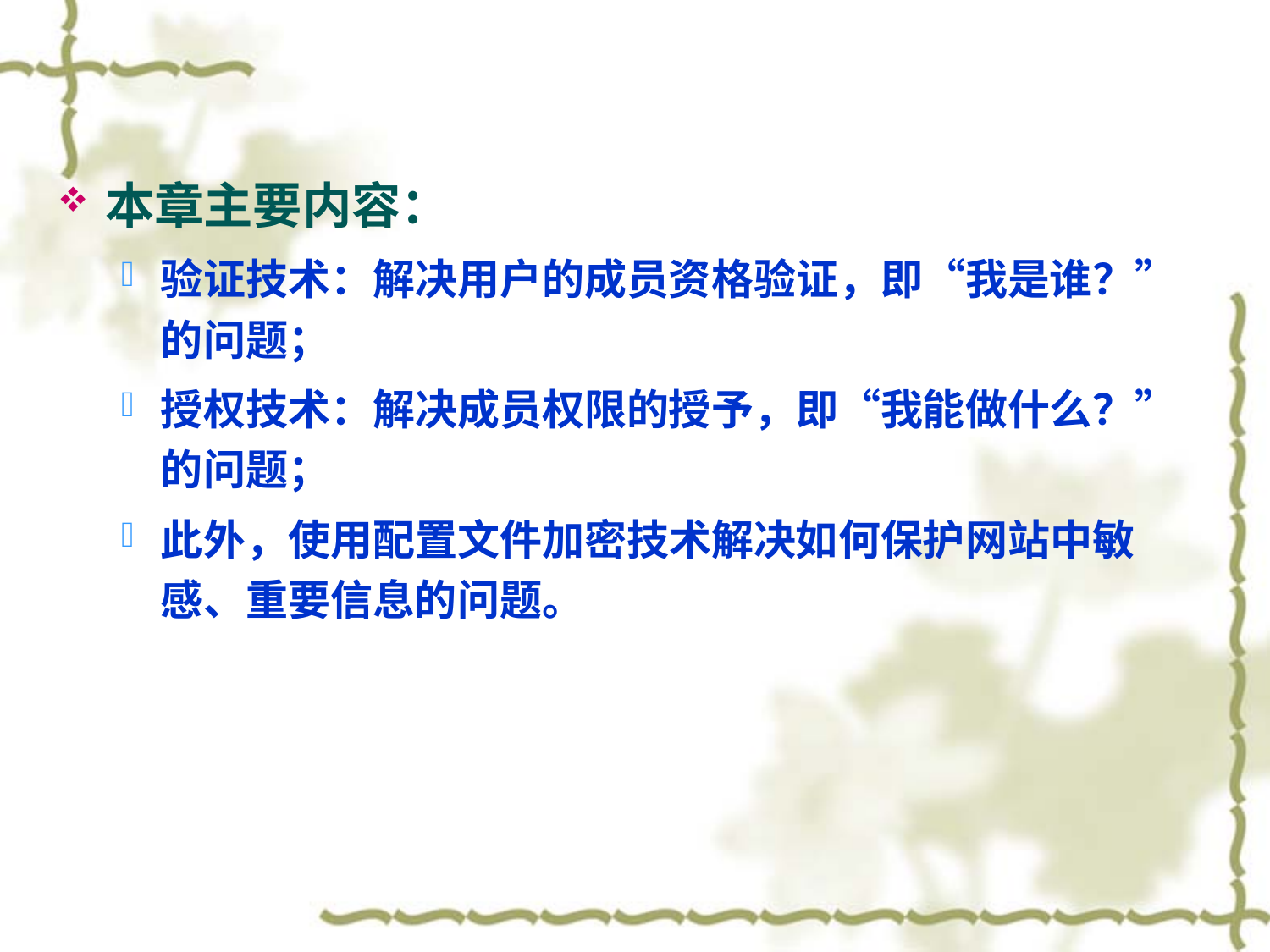

本章主要内容：
验证技术：解决用户的成员资格验证，即“我是谁？”的问题；
授权技术：解决成员权限的授予，即“我能做什么？”的问题；
此外，使用配置文件加密技术解决如何保护网站中敏感、重要信息的问题。